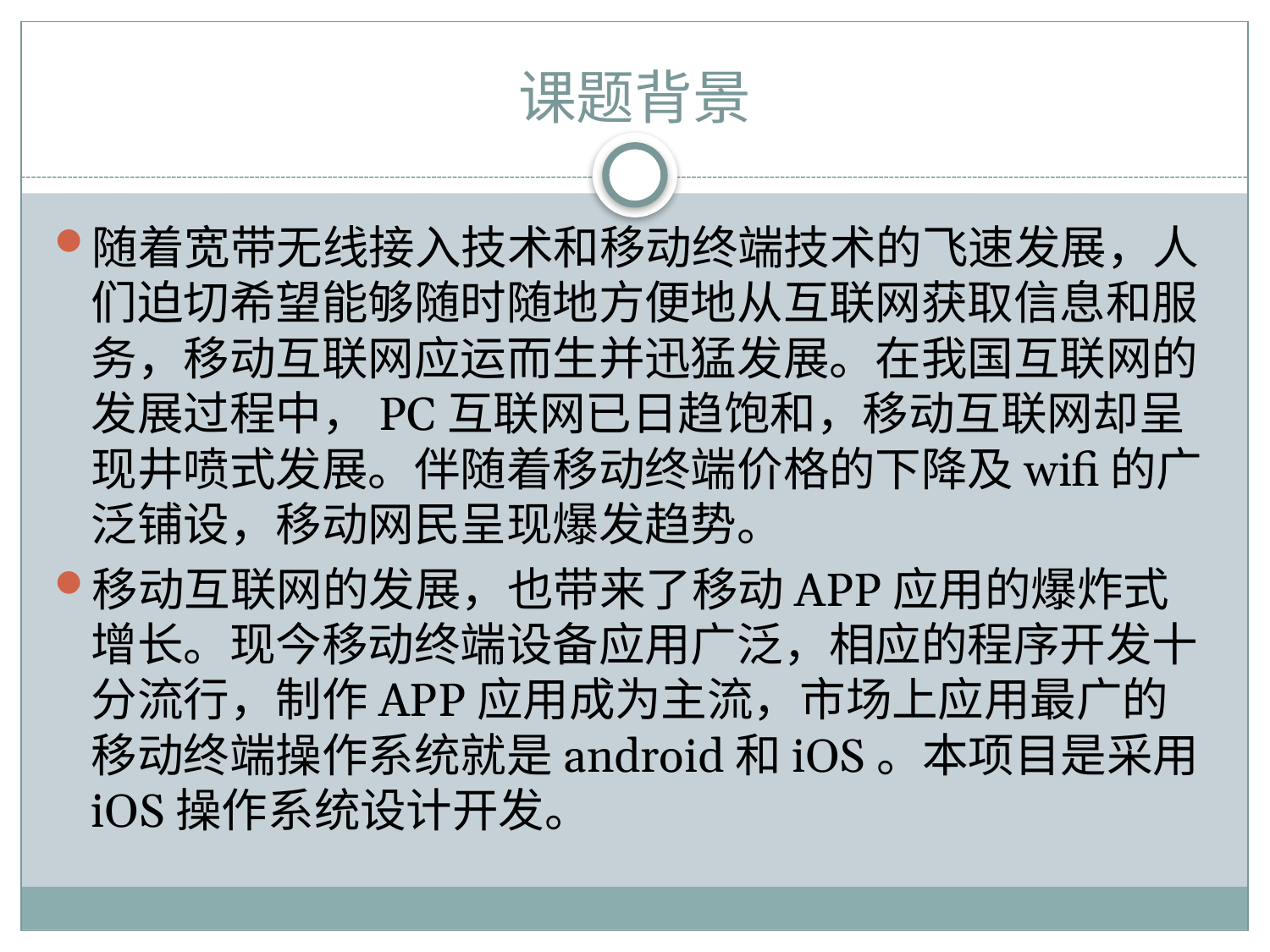

# 课题背景
随着宽带无线接入技术和移动终端技术的飞速发展，人们迫切希望能够随时随地方便地从互联网获取信息和服务，移动互联网应运而生并迅猛发展。在我国互联网的发展过程中，PC互联网已日趋饱和，移动互联网却呈现井喷式发展。伴随着移动终端价格的下降及wifi的广泛铺设，移动网民呈现爆发趋势。
移动互联网的发展，也带来了移动APP应用的爆炸式增长。现今移动终端设备应用广泛，相应的程序开发十分流行，制作APP应用成为主流，市场上应用最广的移动终端操作系统就是android和iOS。本项目是采用iOS操作系统设计开发。